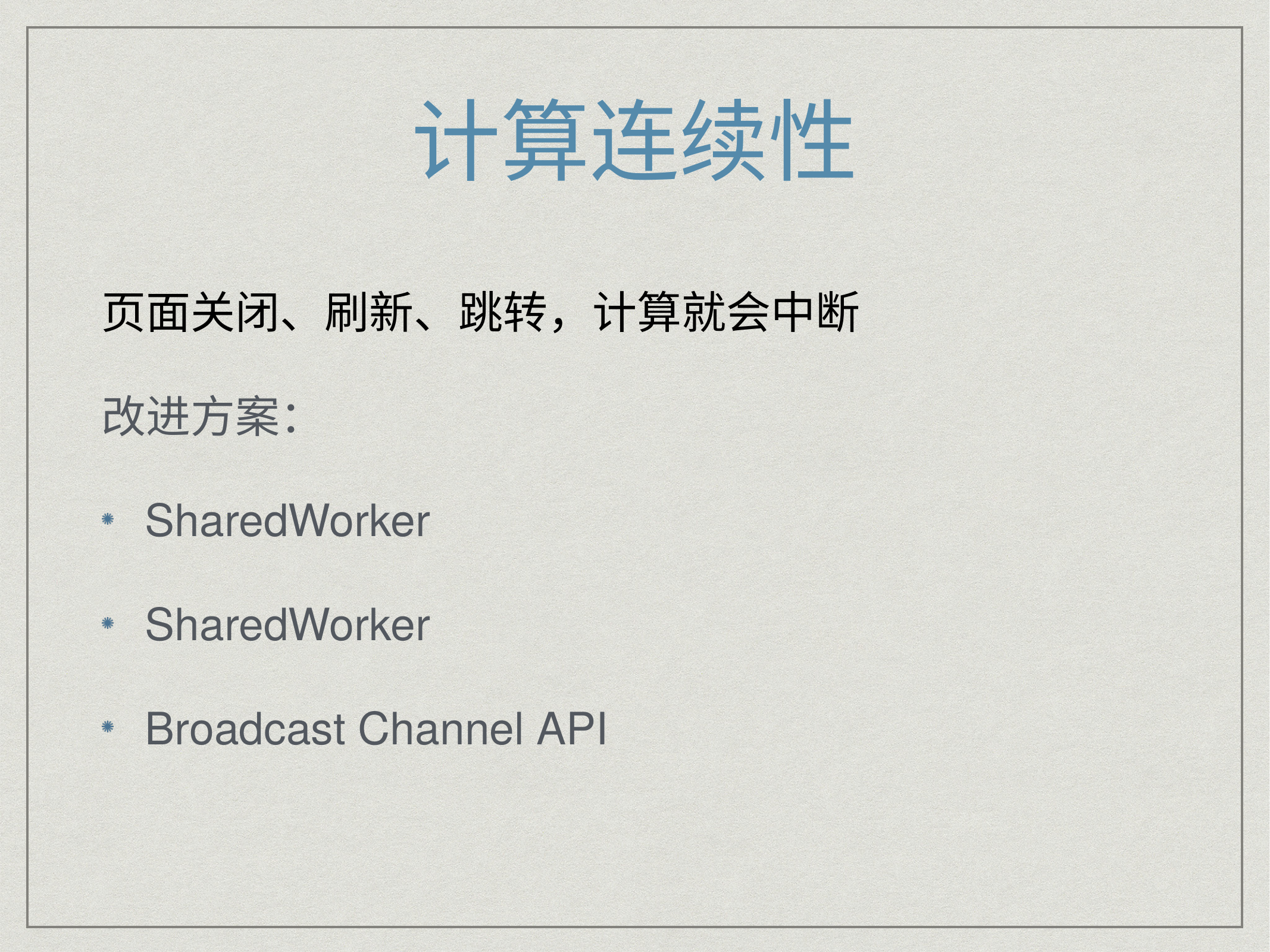

# 计算连续性
页面关闭、刷新、跳转，计算就会中断
改进方案：
SharedWorker
SharedWorker
Broadcast Channel API